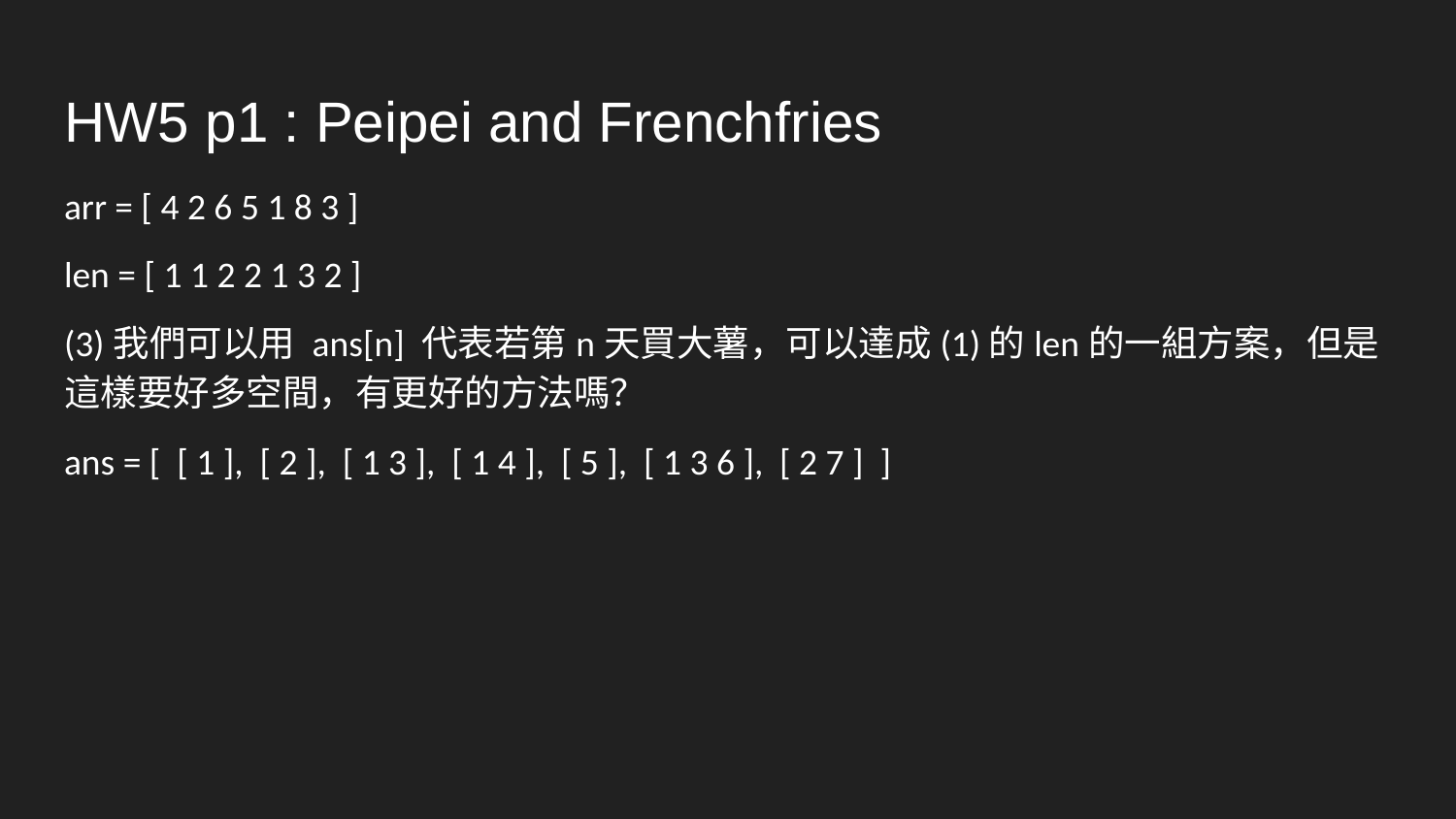

# HW5 p1 : Peipei and Frenchfries
arr = [ 4 2 6 5 1 8 3 ]
len = [ 1 1 2 2 1 3 2 ]
(3)我們可以用 ans[n] 代表若第n天買大薯，可以達成(1)的len的一組方案，但是這樣要好多空間，有更好的方法嗎？
ans = [  [ 1 ],  [ 2 ],  [ 1 3 ],  [ 1 4 ],  [ 5 ],  [ 1 3 6 ],  [ 2 7 ]  ]